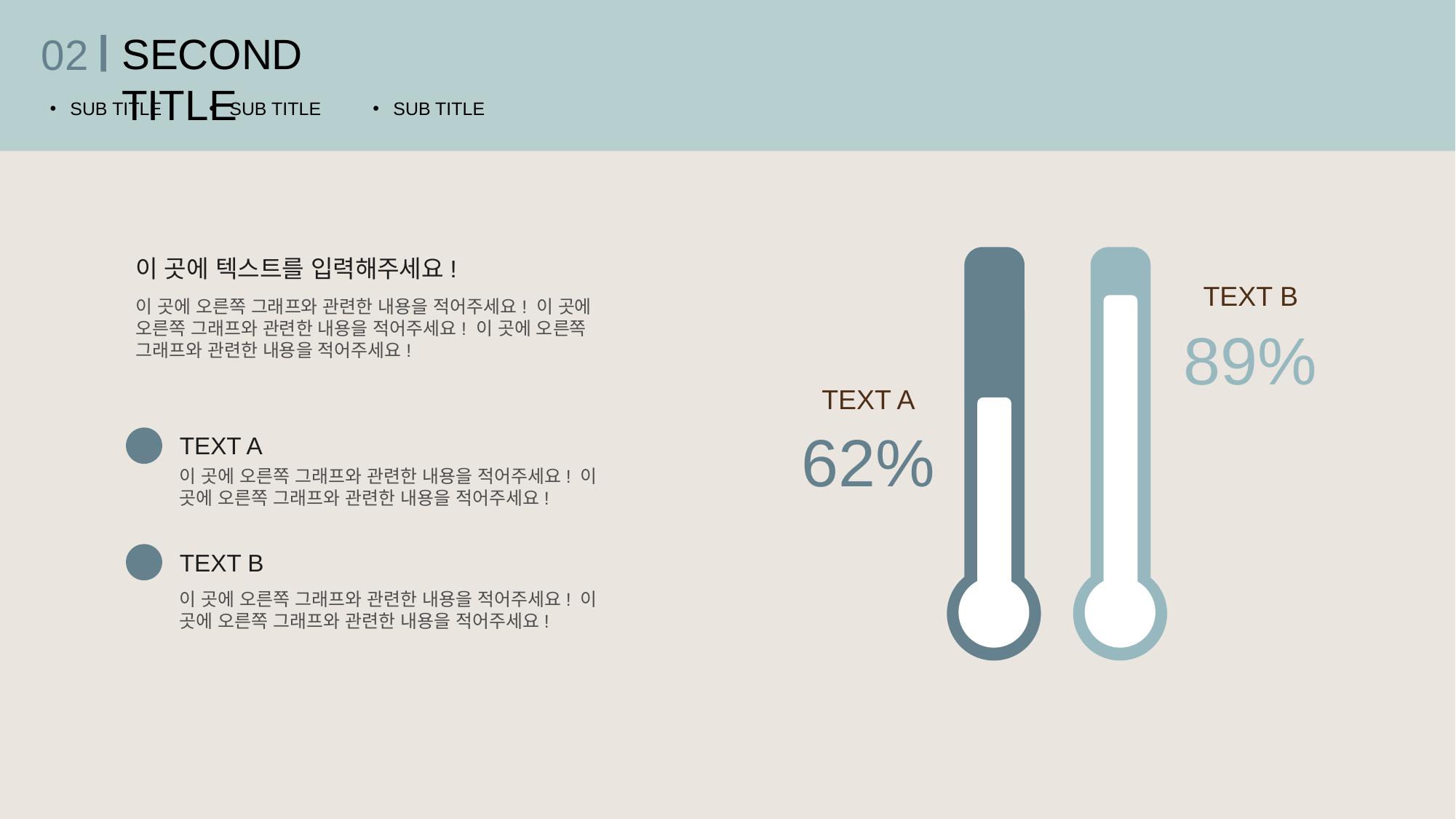

02
SECOND TITLE

SUB TITLE
SUB TITLE
SUB TITLE

이 곳에 텍스트를 입력해주세요!
TEXT B
이 곳에 오른쪽 그래프와 관련한 내용을 적어주세요! 이 곳에 오른쪽 그래프와 관련한 내용을 적어주세요! 이 곳에 오른쪽 그래프와 관련한 내용을 적어주세요!
89%
TEXT A
62%
TEXT A

이 곳에 오른쪽 그래프와 관련한 내용을 적어주세요! 이 곳에 오른쪽 그래프와 관련한 내용을 적어주세요!
TEXT B

이 곳에 오른쪽 그래프와 관련한 내용을 적어주세요! 이 곳에 오른쪽 그래프와 관련한 내용을 적어주세요!